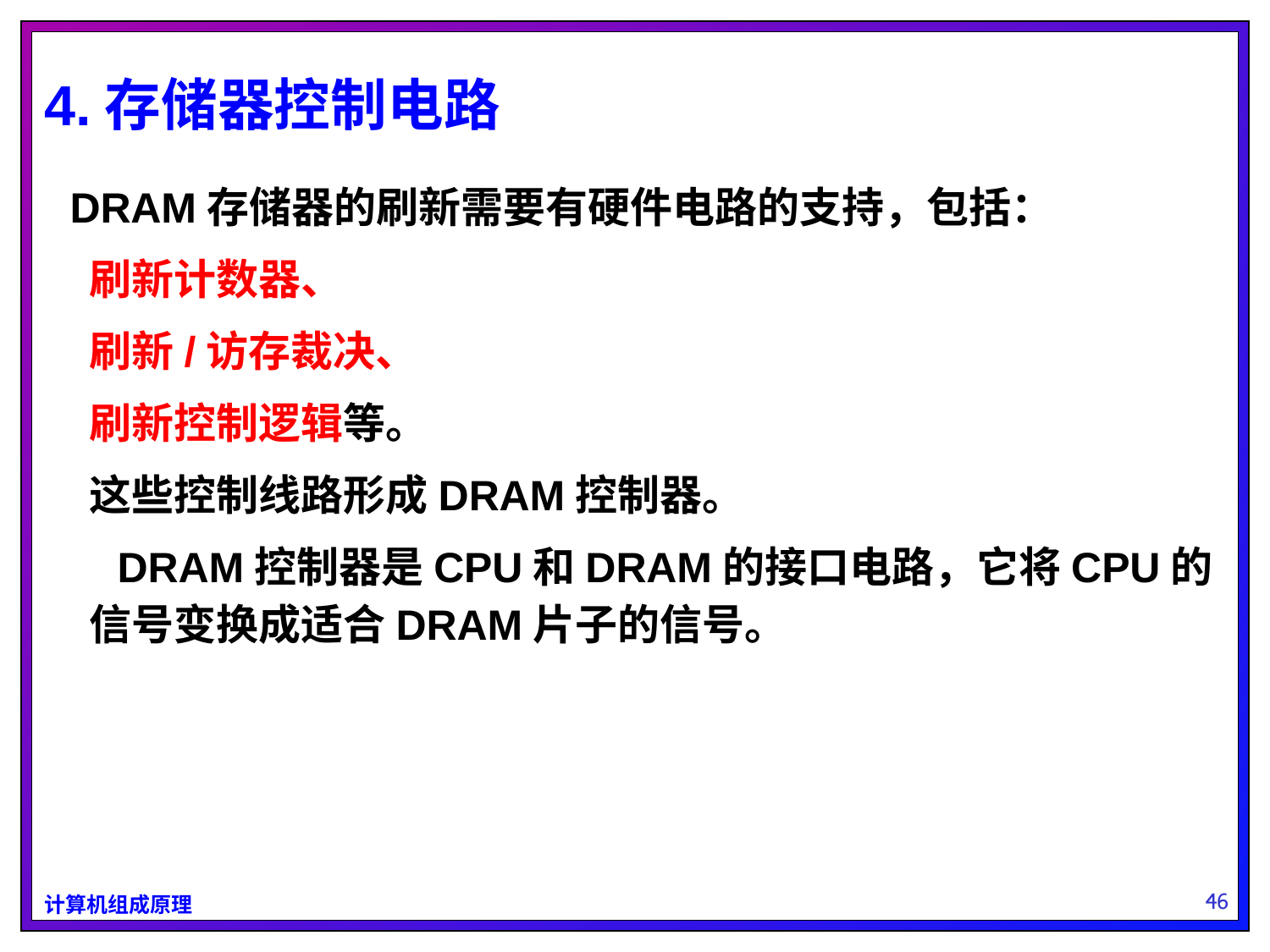

4.存储器控制电路
DRAM存储器的刷新需要有硬件电路的支持，包括：
 刷新计数器、
 刷新/访存裁决、
 刷新控制逻辑等。
 这些控制线路形成DRAM控制器。
    DRAM控制器是CPU和DRAM的接口电路，它将CPU的
 信号变换成适合DRAM片子的信号。